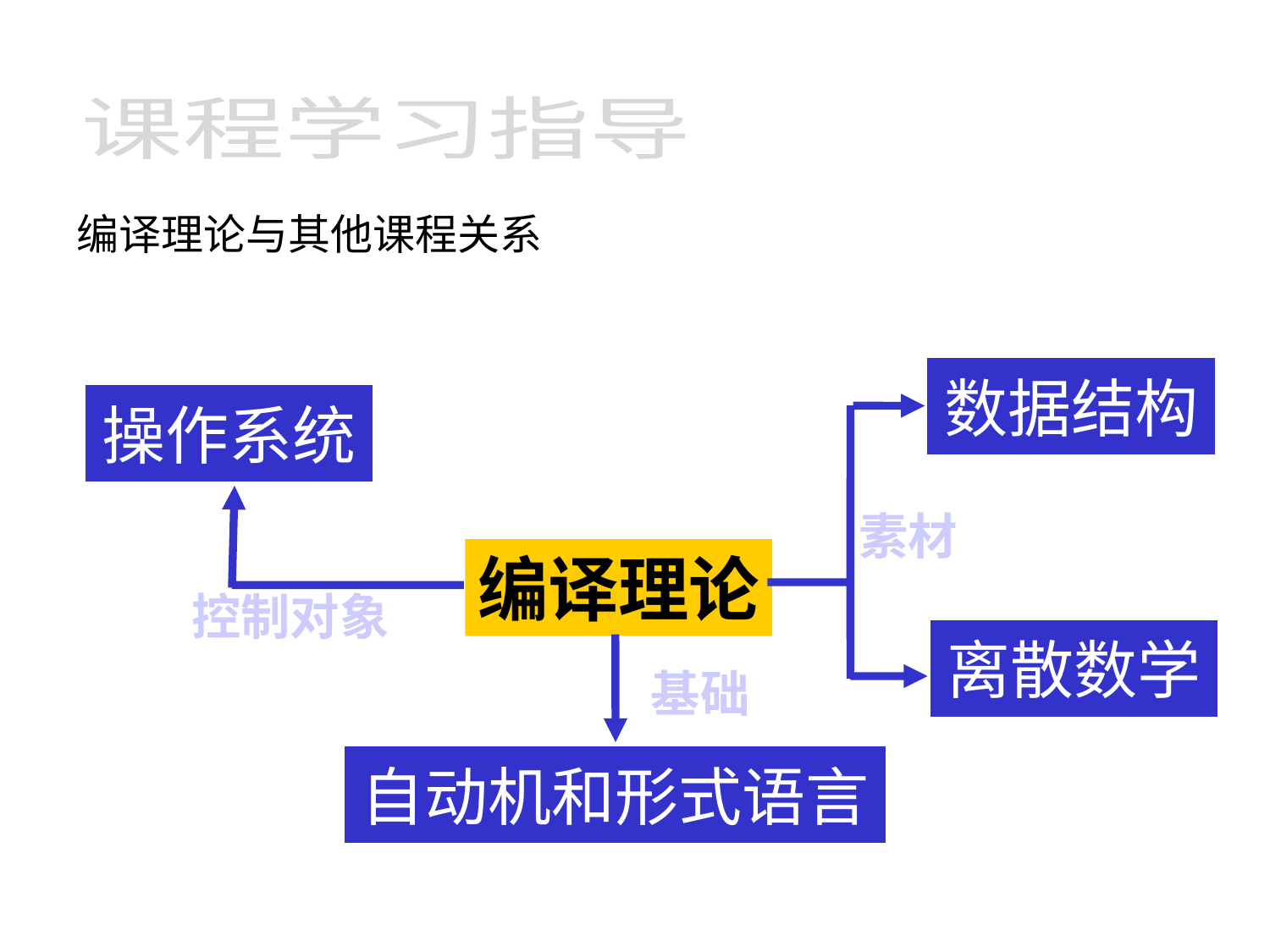

课程学习指导
编译理论与其他课程关系
数据结构
操作系统

素材
编译理论
控制对象

离散数学

基础

自动机和形式语言